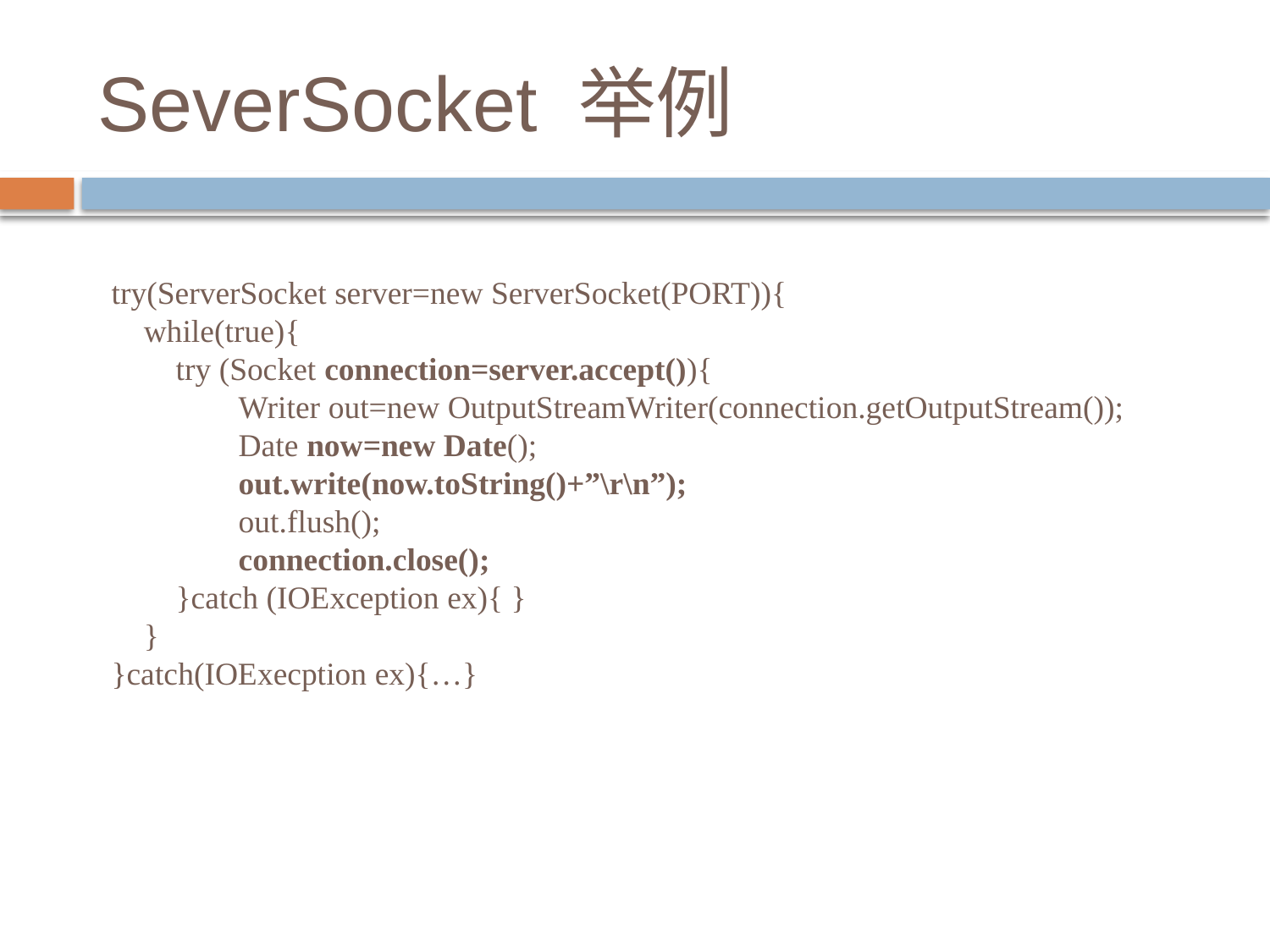

# SeverSocket 举例
try(ServerSocket server=new ServerSocket(PORT)){
    while(true){
        try (Socket connection=server.accept()){
	Writer out=new OutputStreamWriter(connection.getOutputStream());
	Date now=new Date();
	out.write(now.toString()+”\r\n”);
	out.flush();
	connection.close();
        }catch (IOException ex){ }
    }
}catch(IOExecption ex){…}